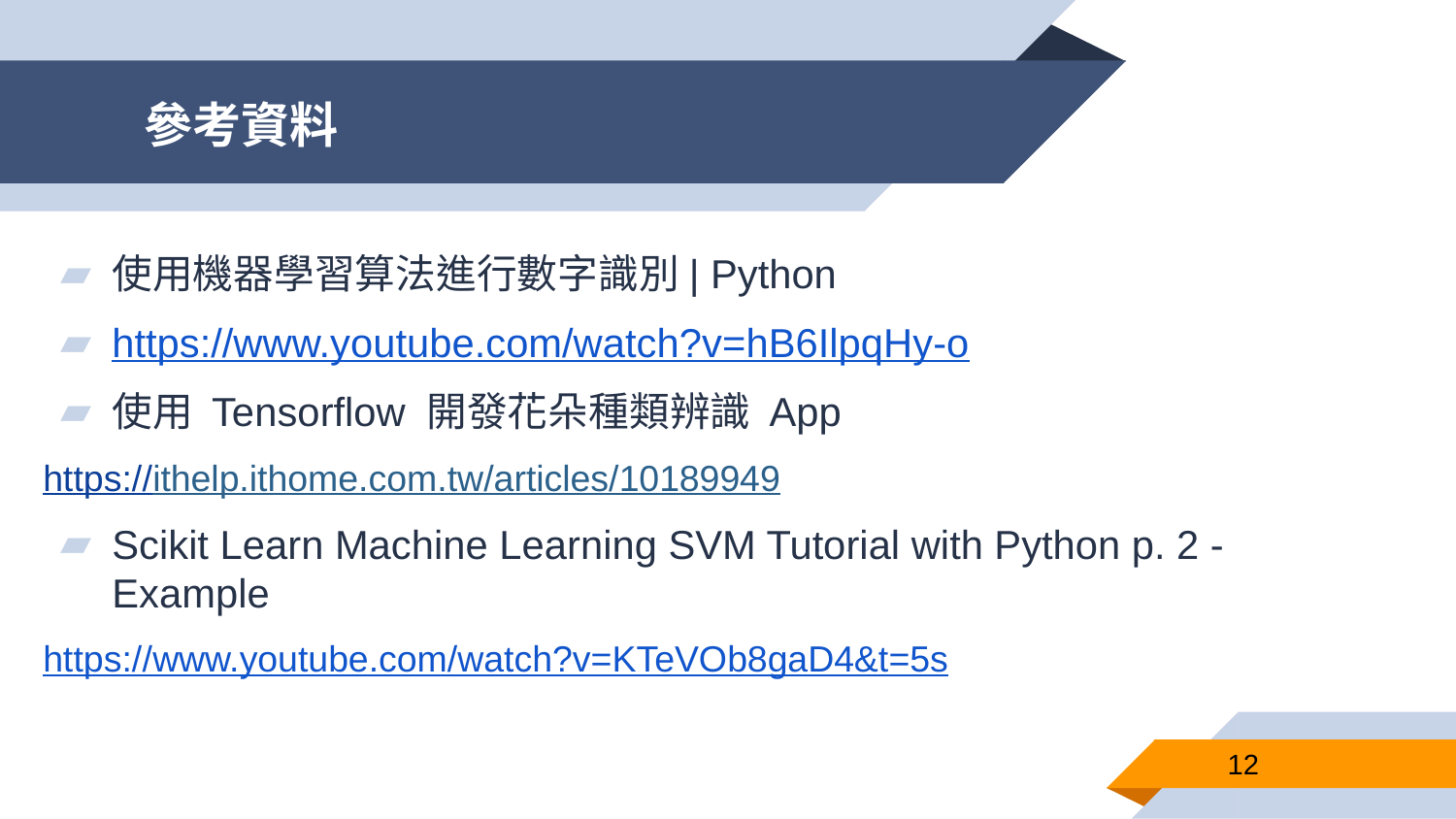

# 參考資料
使用機器學習算法進行數字識別| Python
https://www.youtube.com/watch?v=hB6IlpqHy-o
使用 Tensorflow 開發花朵種類辨識 App
https://ithelp.ithome.com.tw/articles/10189949
Scikit Learn Machine Learning SVM Tutorial with Python p. 2 - Example
https://www.youtube.com/watch?v=KTeVOb8gaD4&t=5s

12